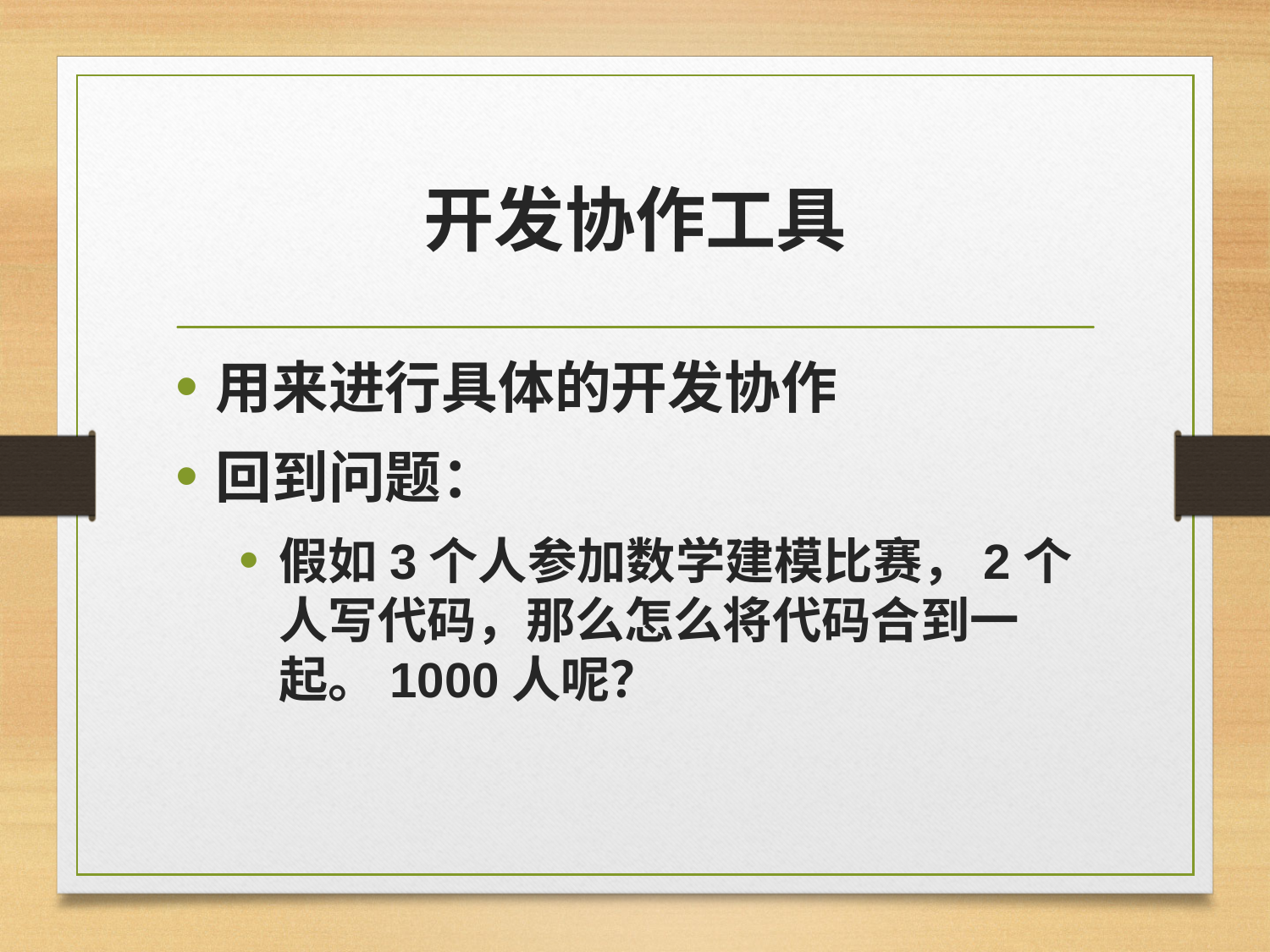

# 开发协作工具
用来进行具体的开发协作
回到问题：
假如3个人参加数学建模比赛，2个人写代码，那么怎么将代码合到一起。1000人呢？